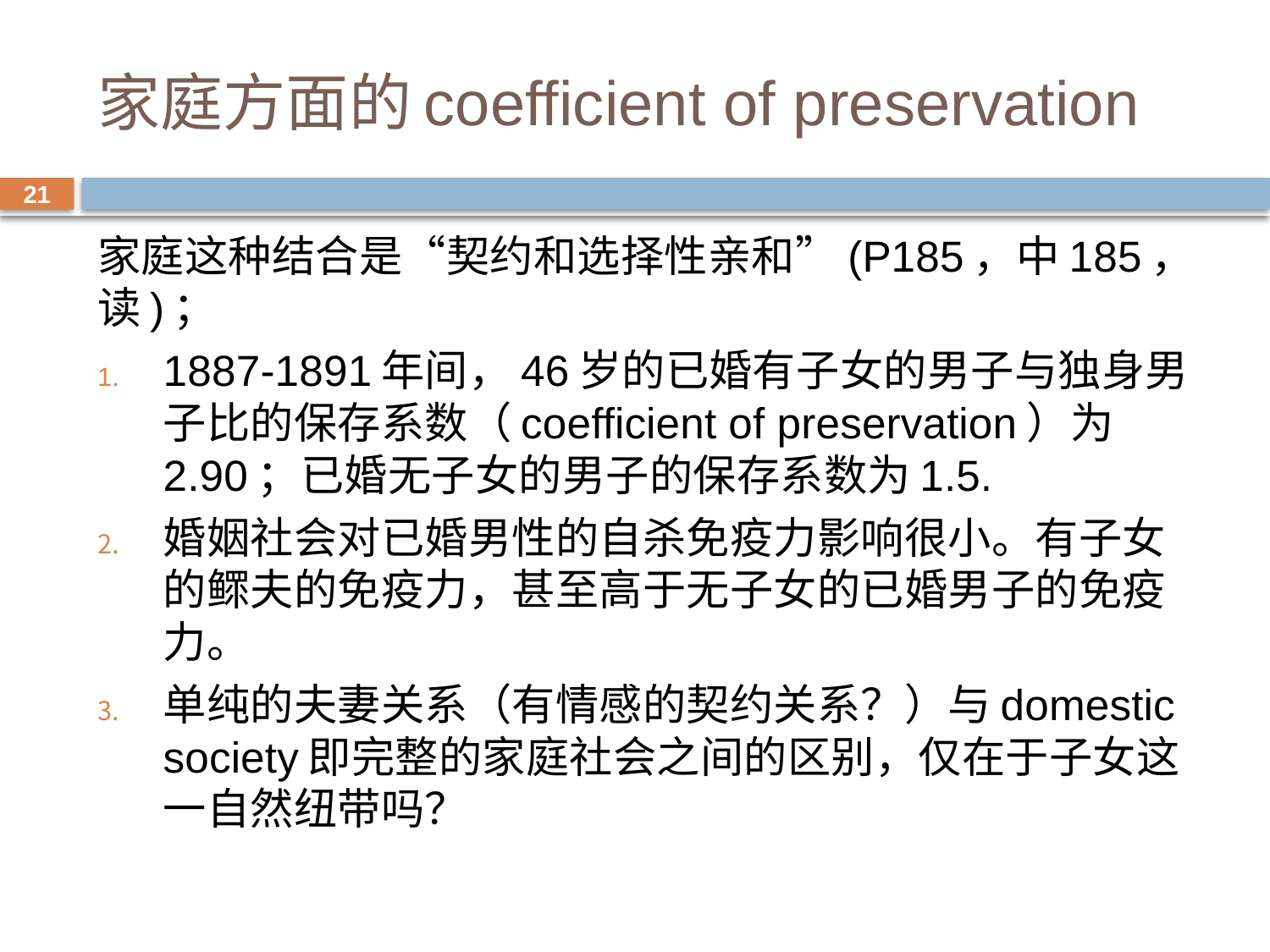

# 家庭方面的coefficient of preservation
21
家庭这种结合是“契约和选择性亲和”(P185，中185，读)；
1887-1891年间，46岁的已婚有子女的男子与独身男子比的保存系数（coefficient of preservation）为2.90；已婚无子女的男子的保存系数为1.5.
婚姻社会对已婚男性的自杀免疫力影响很小。有子女的鳏夫的免疫力，甚至高于无子女的已婚男子的免疫力。
单纯的夫妻关系（有情感的契约关系？）与domestic society即完整的家庭社会之间的区别，仅在于子女这一自然纽带吗？